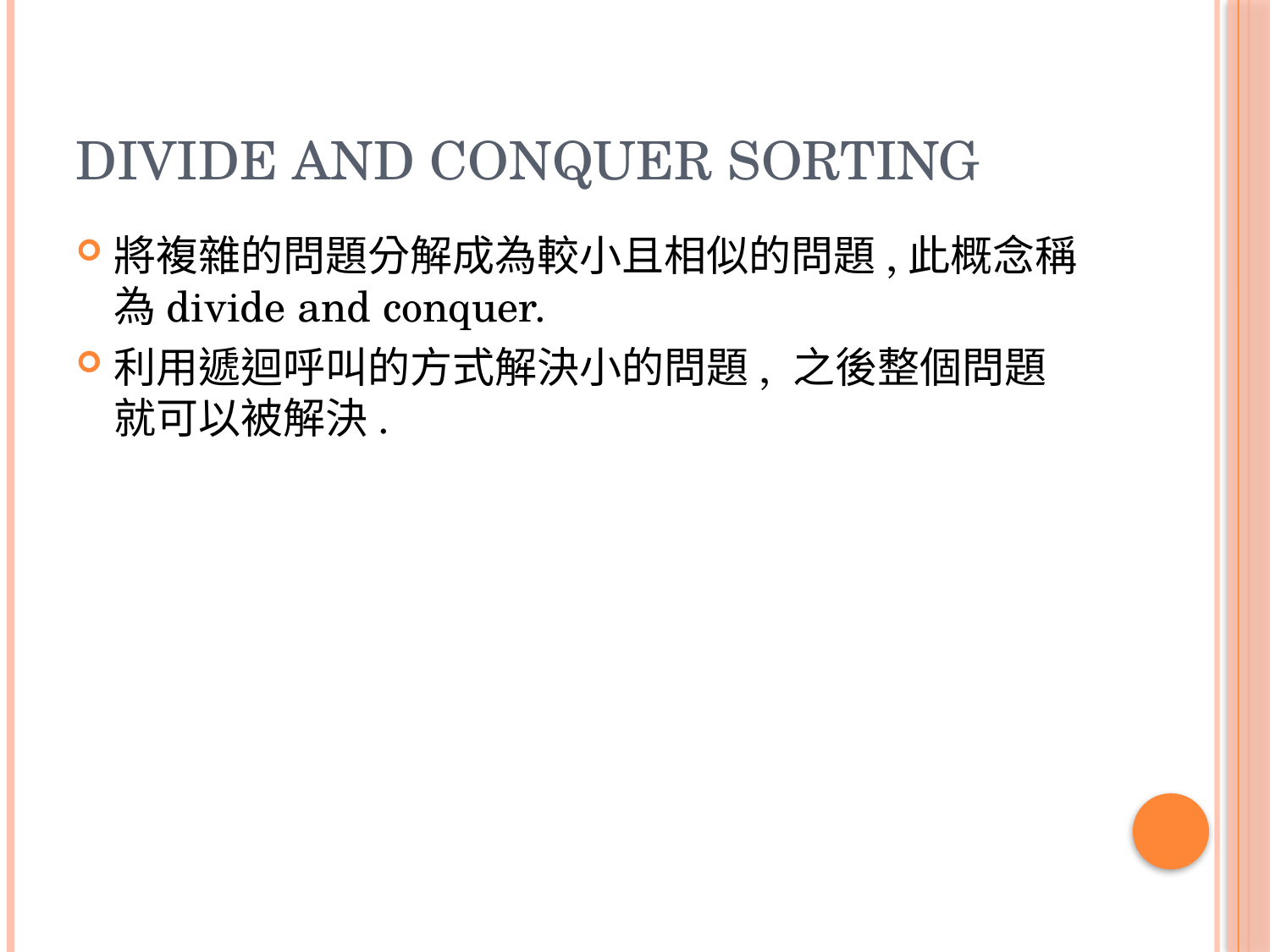

# Divide and Conquer Sorting
將複雜的問題分解成為較小且相似的問題,此概念稱為divide and conquer.
利用遞迴呼叫的方式解決小的問題, 之後整個問題就可以被解決.